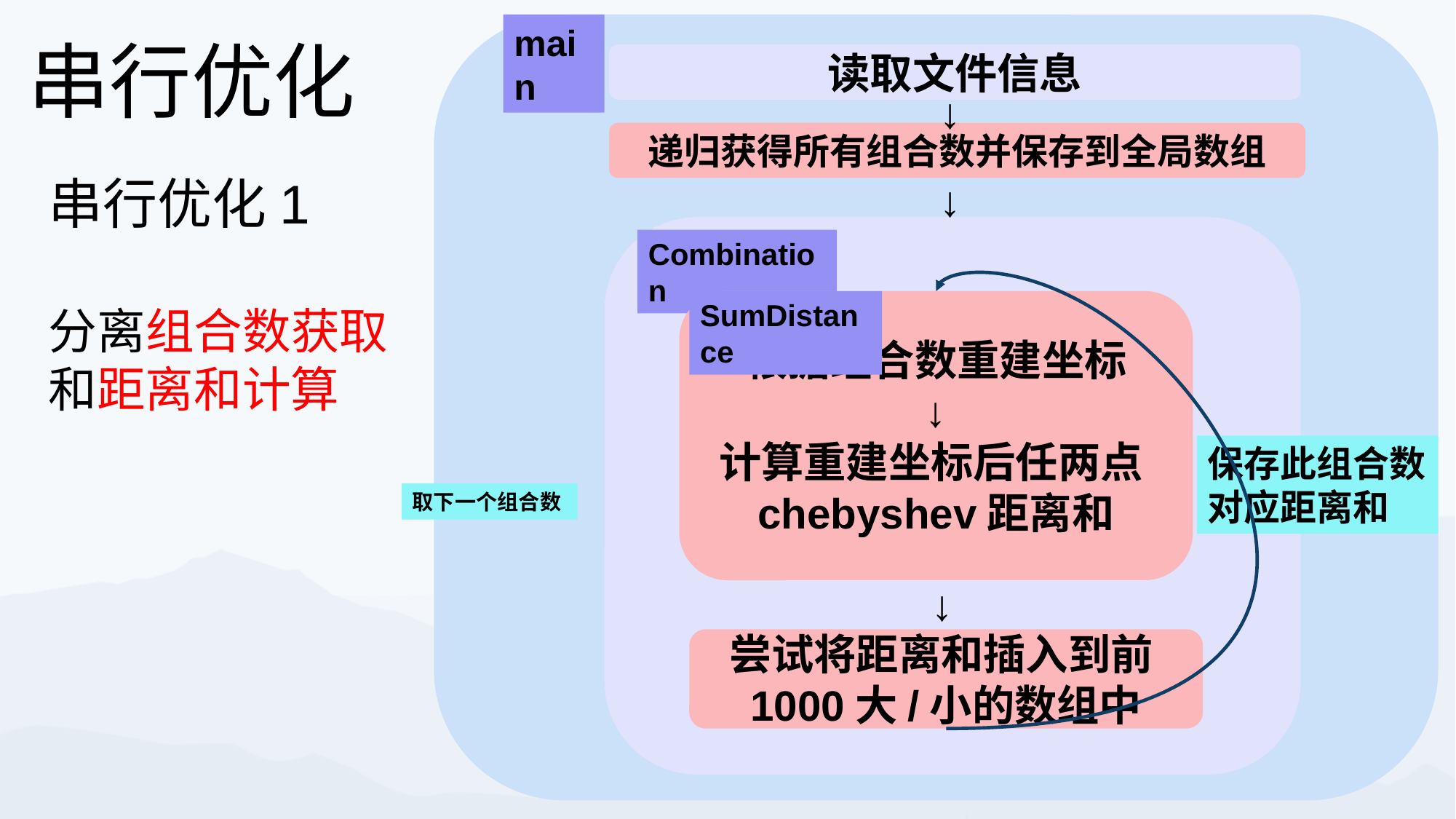

main
串行优化
读取文件信息
↓
递归获得所有组合数并保存到全局数组
串行优化1

分离组合数获取和距离和计算
↓

Combination
SumDistance
根据组合数重建坐标
↓
计算重建坐标后任两点chebyshev距离和
保存此组合数对应距离和
取下一个组合数
↓
尝试将距离和插入到前1000大/小的数组中